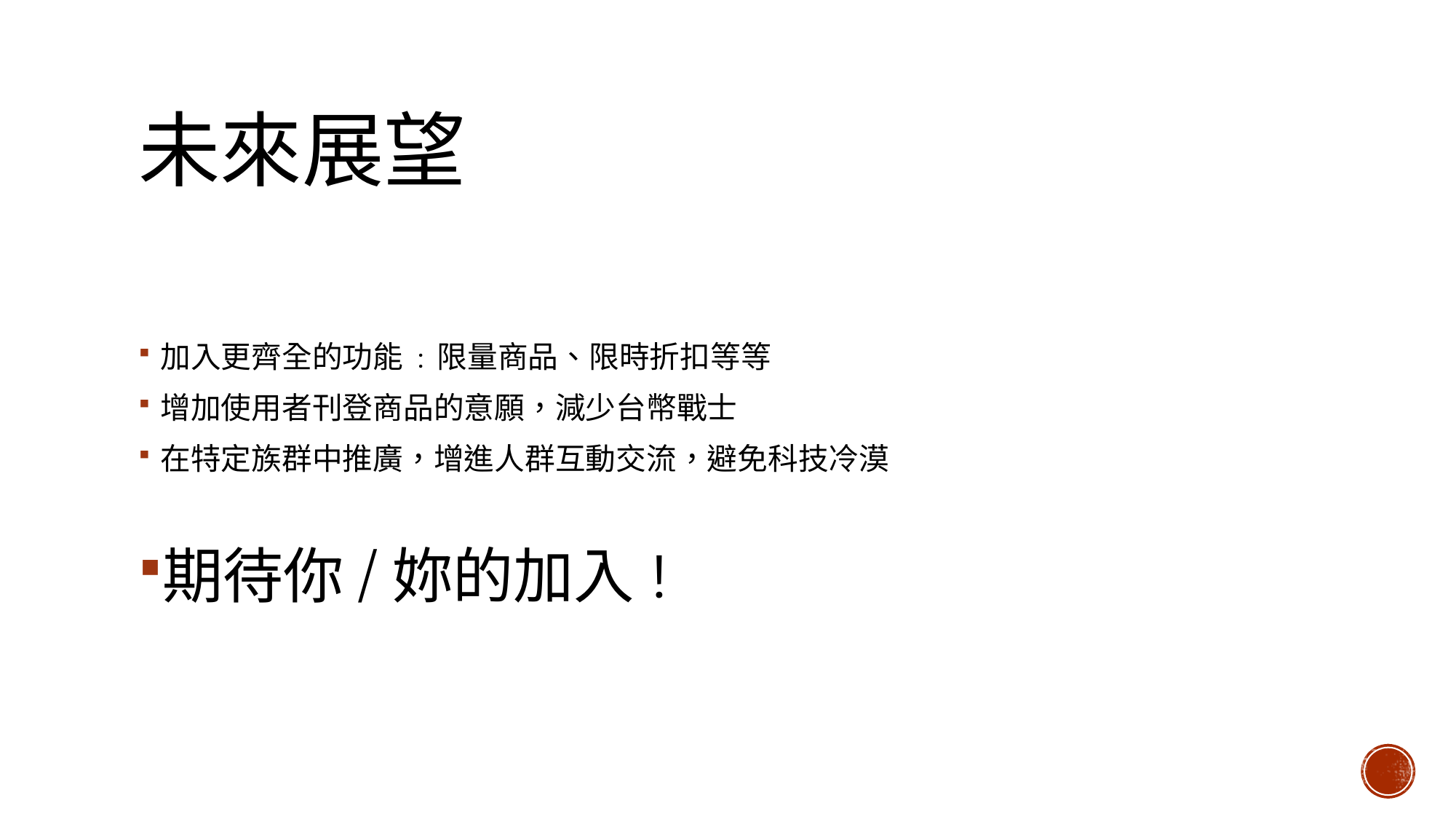

# 未來展望
加入更齊全的功能 : 限量商品、限時折扣等等
增加使用者刊登商品的意願，減少台幣戰士
在特定族群中推廣，增進人群互動交流，避免科技冷漠

期待你/妳的加入!